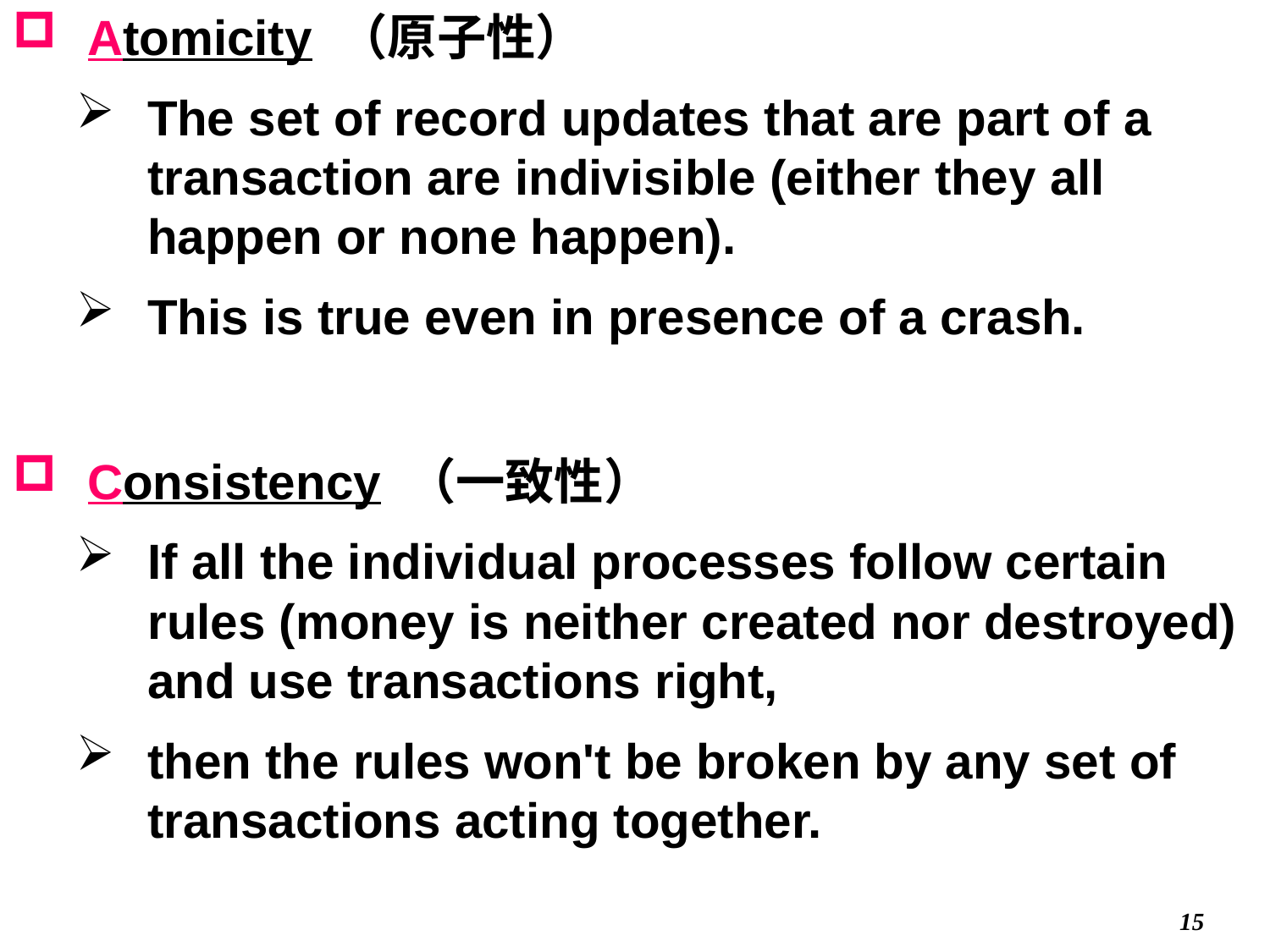

# Atomicity （原子性）
The set of record updates that are part of a transaction are indivisible (either they all happen or none happen).
This is true even in presence of a crash.

  Consistency （一致性）
If all the individual processes follow certain rules (money is neither created nor destroyed) and use transactions right,
then the rules won't be broken by any set of transactions acting together.
15